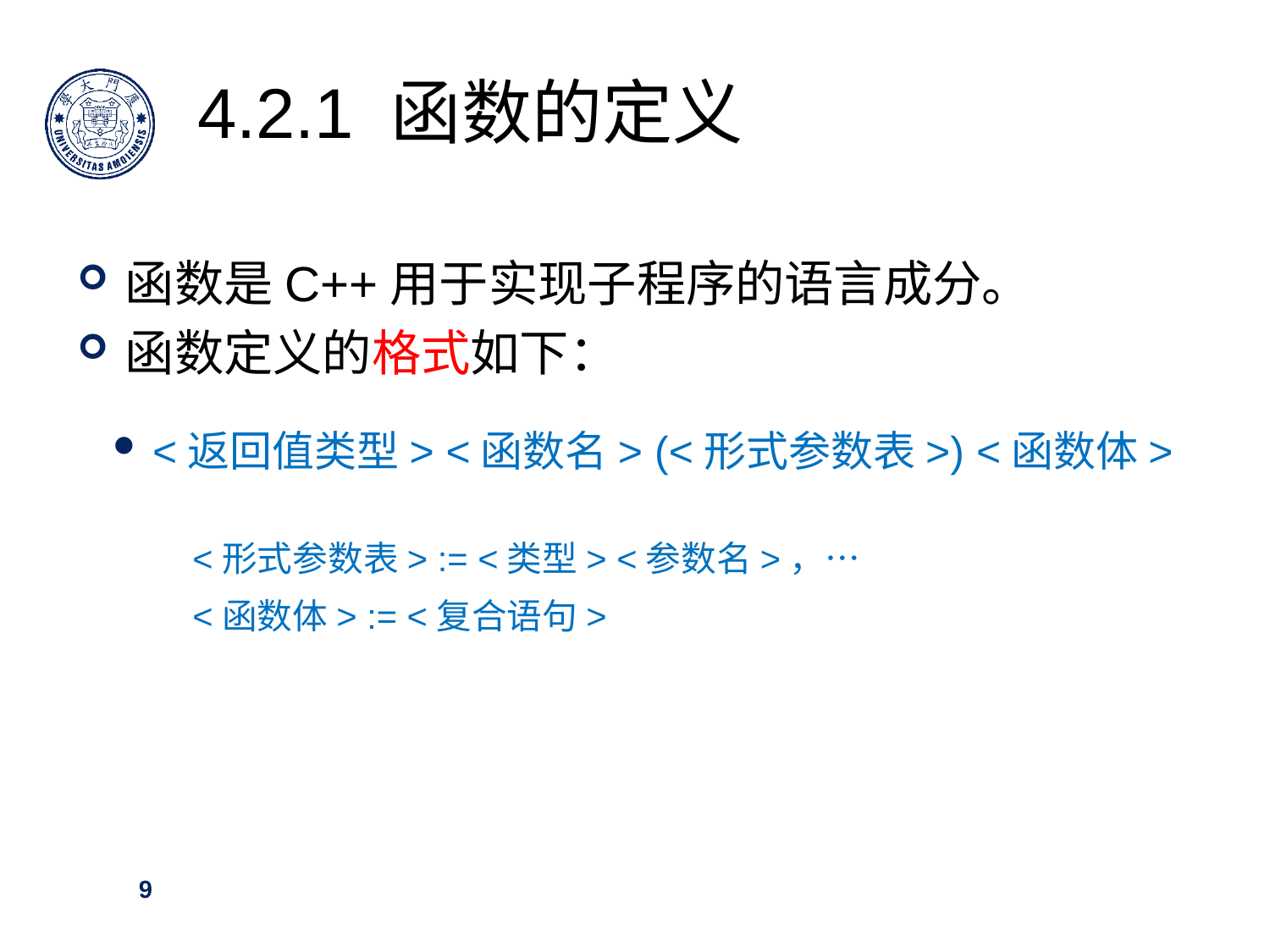

4.2.1 函数的定义
函数是C++用于实现子程序的语言成分。
函数定义的格式如下：

<返回值类型> <函数名> (<形式参数表>) <函数体>

           <形式参数表> := <类型> <参数名>，…
           <函数体> := <复合语句>

9